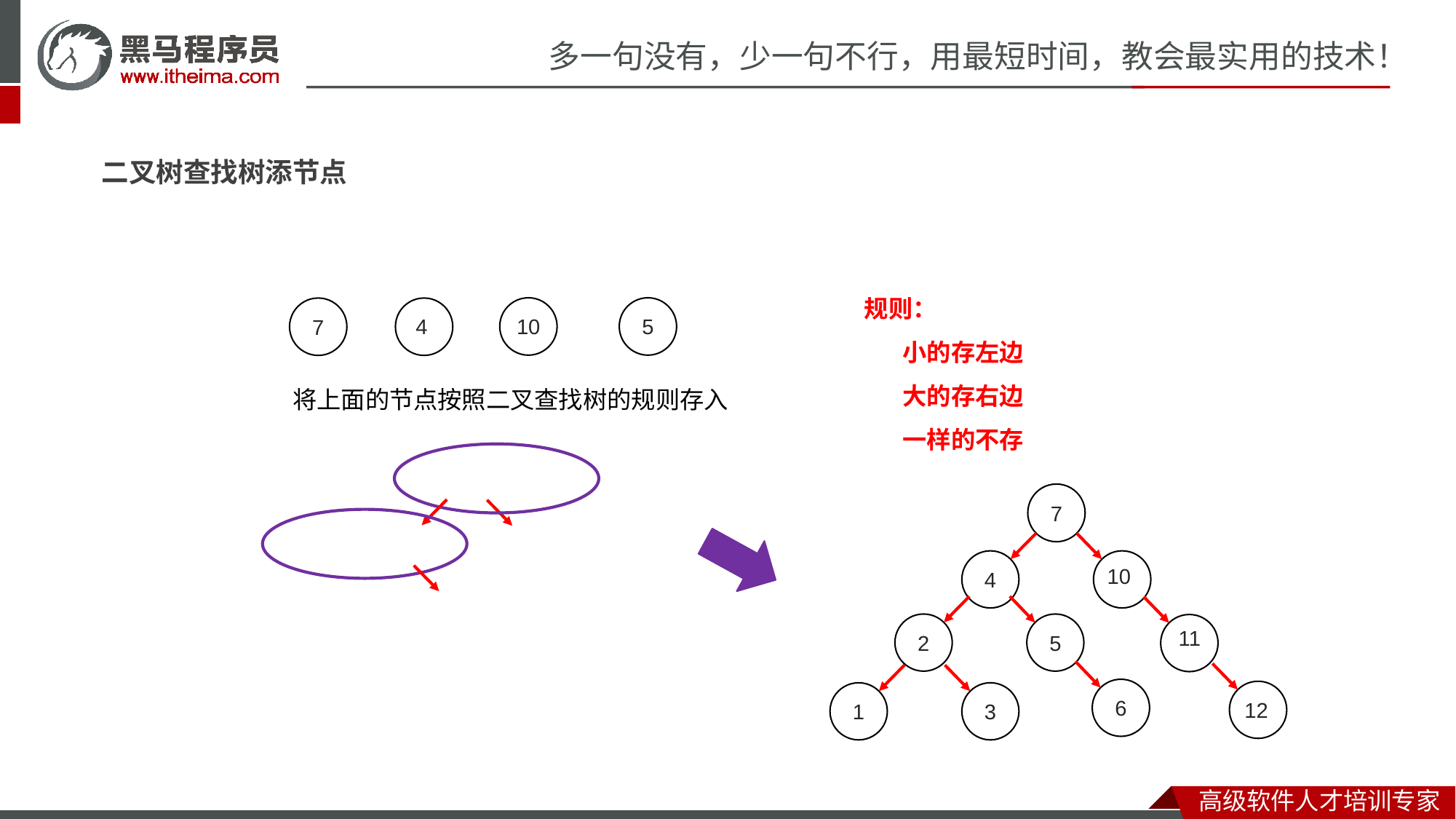

二叉树查找树添节点
规则：
      小的存左边
      大的存右边
      一样的不存

10

5
7

4
将上面的节点按照二叉查找树的规则存入

7

4

10
2
5

11
6

1
3
12